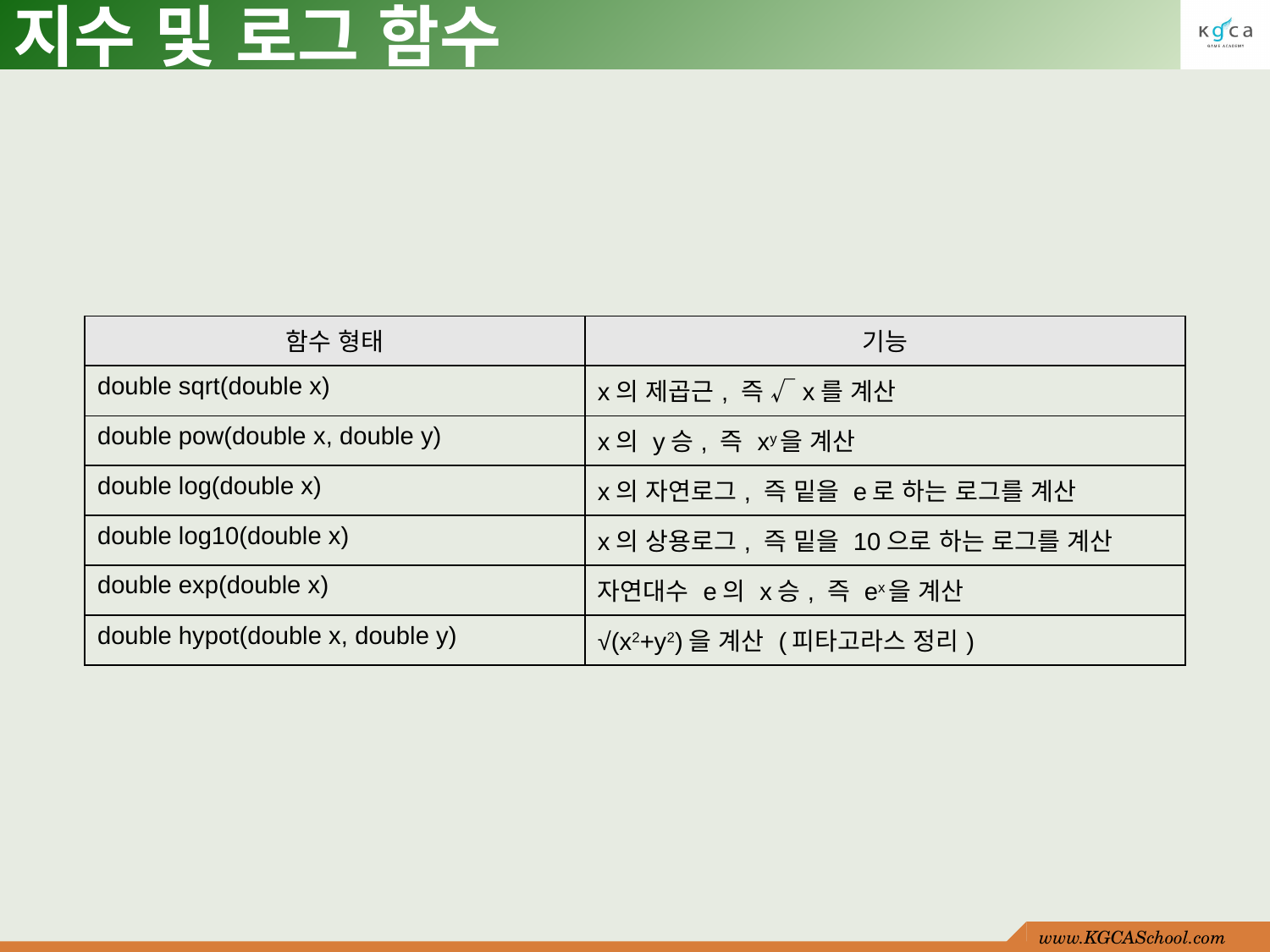

# 지수 및 로그 함수
| 함수 형태 | 기능 |
| --- | --- |
| double sqrt(double x) | x의 제곱근, 즉 √x를 계산 |
| double pow(double x, double y) | x의 y승, 즉 xy을 계산 |
| double log(double x) | x의 자연로그, 즉 밑을 e로 하는 로그를 계산 |
| double log10(double x) | x의 상용로그, 즉 밑을 10으로 하는 로그를 계산 |
| double exp(double x) | 자연대수 e의 x승, 즉 ex을 계산 |
| double hypot(double x, double y) | √(x2+y2)을 계산 (피타고라스 정리) |